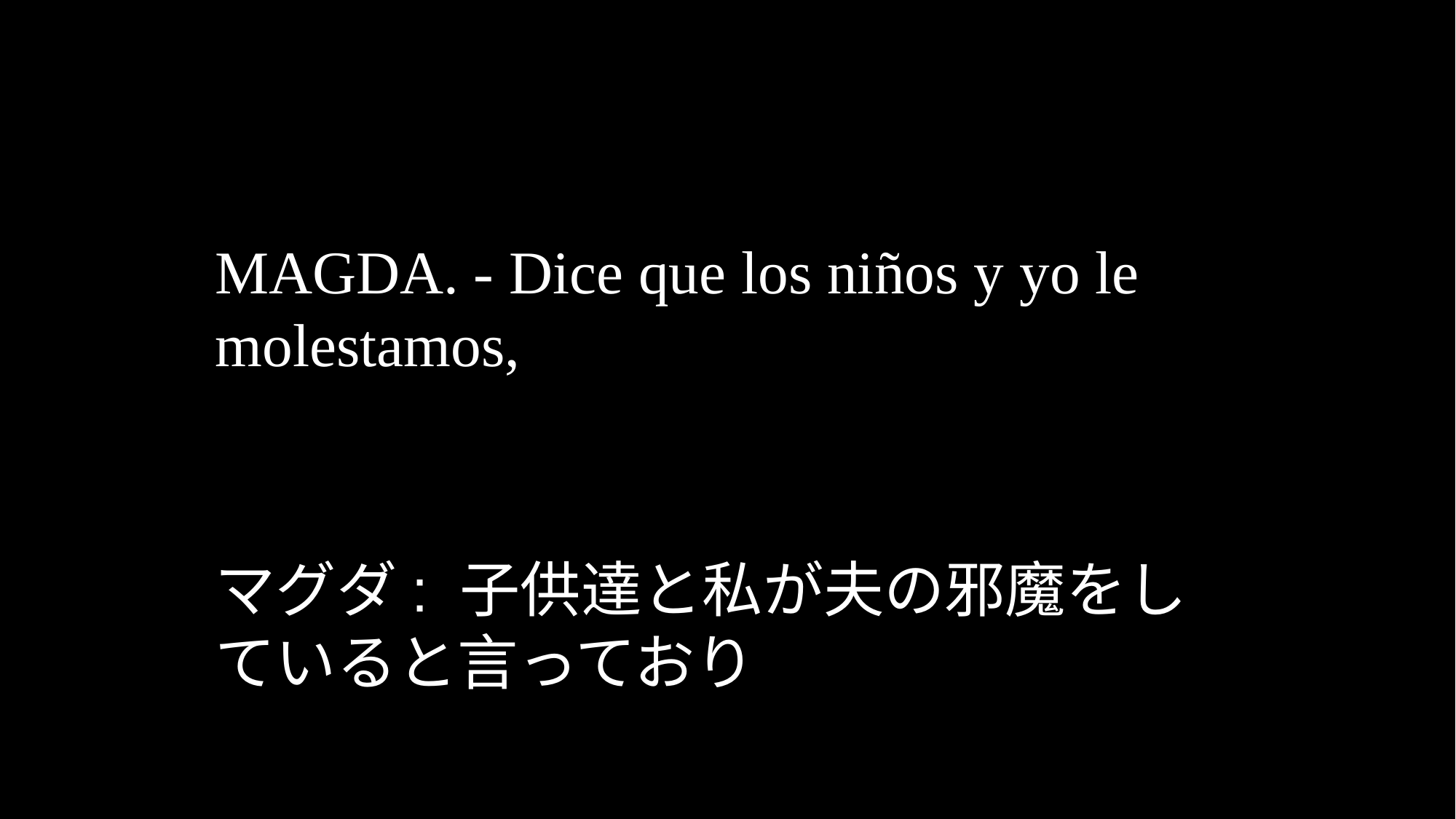

MAGDA. - Dice que los niños y yo le molestamos,

マグダ: 子供達と私が夫の邪魔をしていると言っており